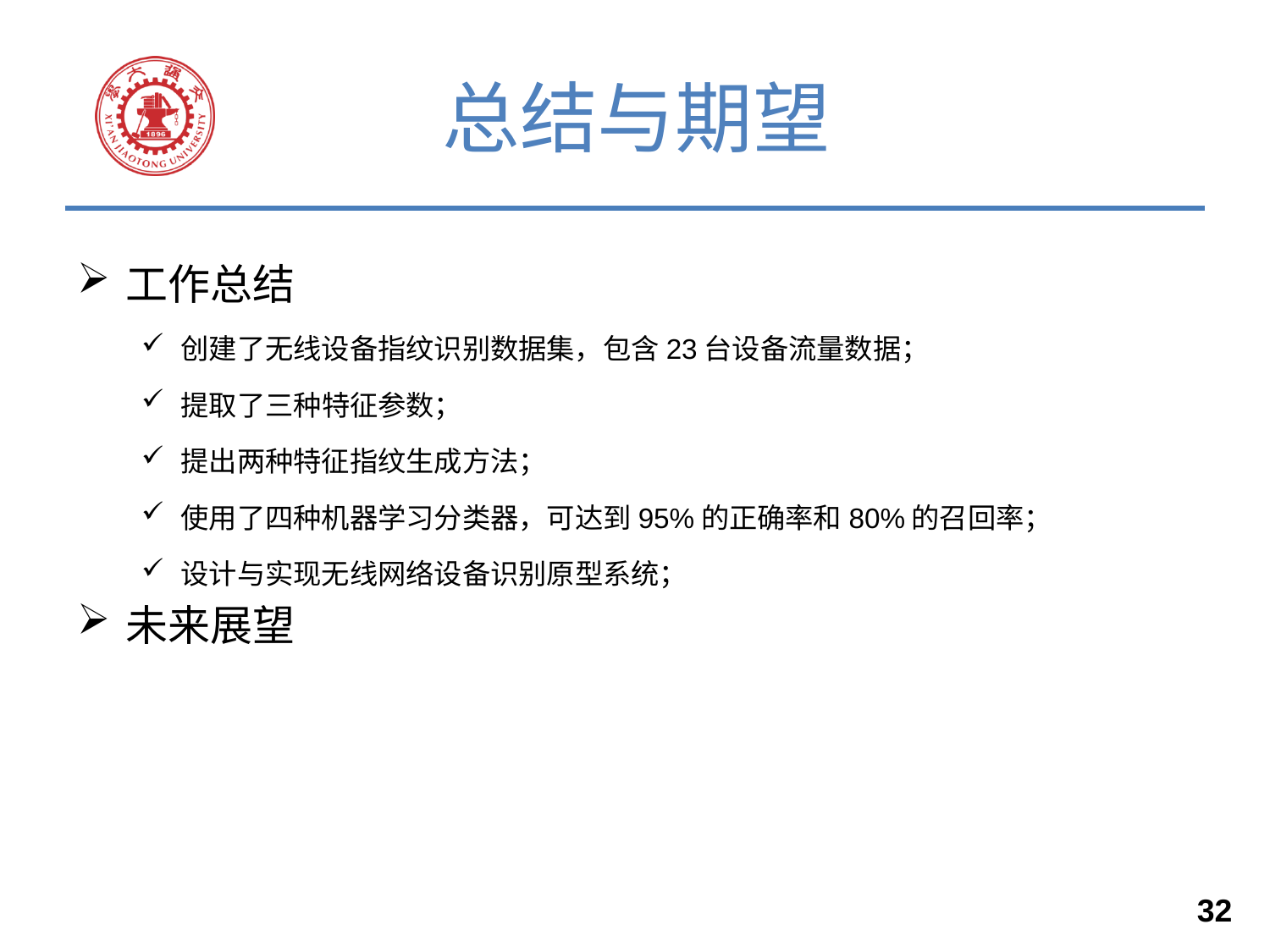

# 总结与期望
工作总结
创建了无线设备指纹识别数据集，包含23台设备流量数据；
提取了三种特征参数；
提出两种特征指纹生成方法；
使用了四种机器学习分类器，可达到95%的正确率和80%的召回率；
设计与实现无线网络设备识别原型系统；
未来展望

32